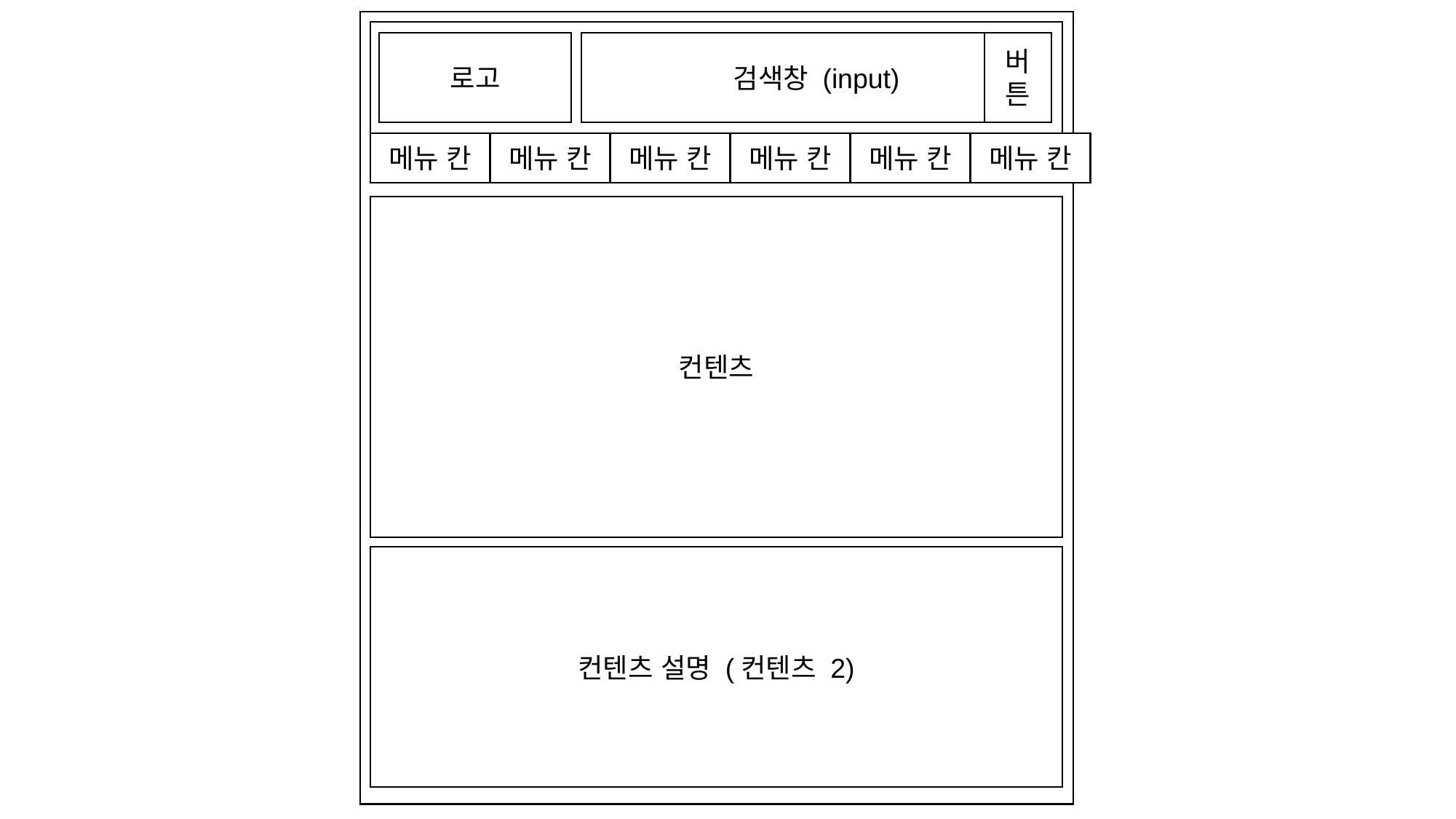

ㅍ
버튼
로고
검색창 (input)
메뉴 칸
메뉴 칸
메뉴 칸
메뉴 칸
메뉴 칸
메뉴 칸
ㅍ
컨텐츠
컨텐츠 설명 (컨텐츠 2)